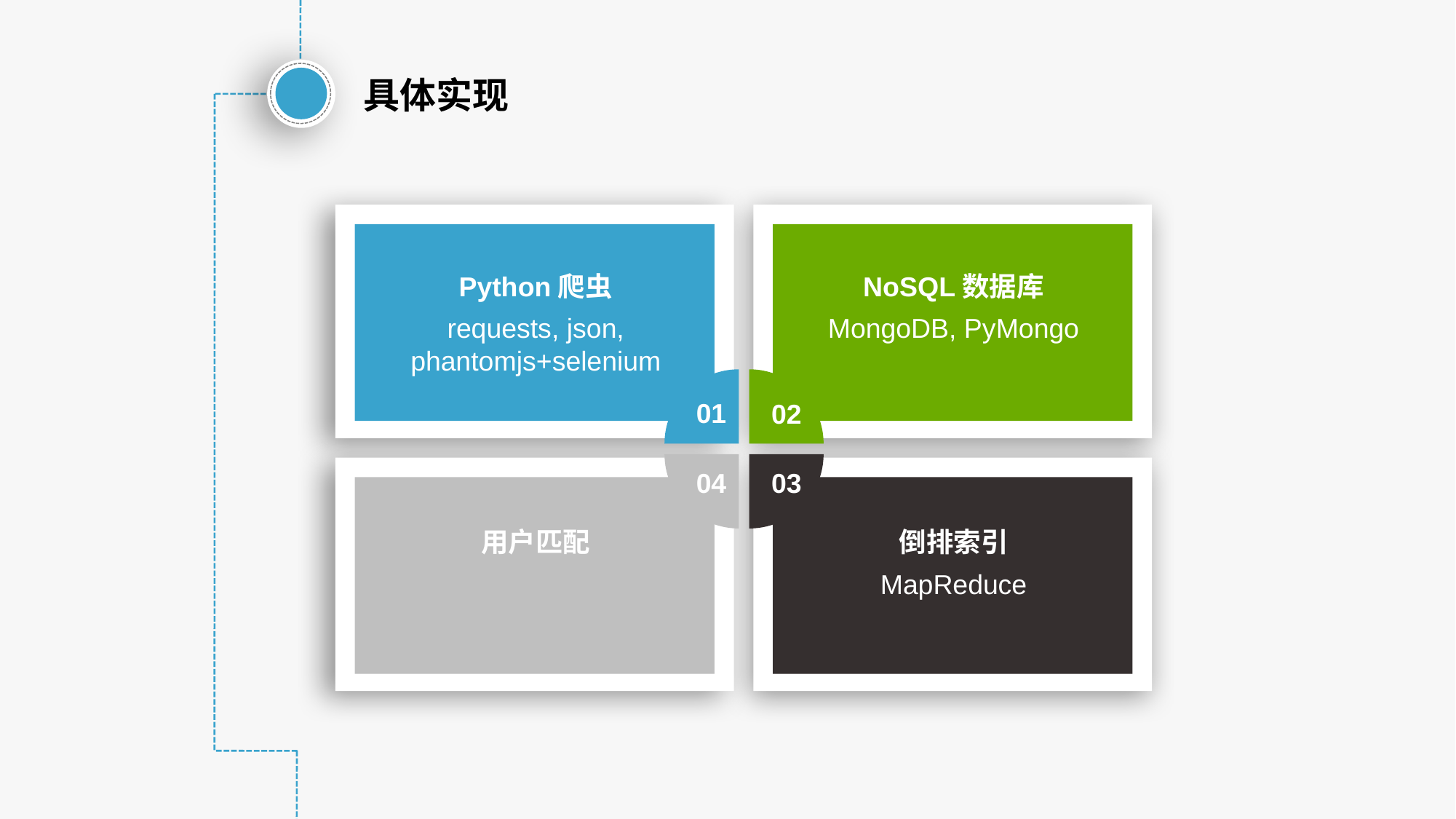

具体实现

Python爬虫
requests, json, phantomjs+selenium
NoSQL数据库
MongoDB, PyMongo

### Chart

| Category | 销售额 |
|---|---|
| 第一季度 | 0.25 |
| 第二季度 | 0.25 |
| 第三季度 | 0.25 |
| 第四季度 | 0.25 |
01
02

04
03

用户匹配

倒排索引
MapReduce